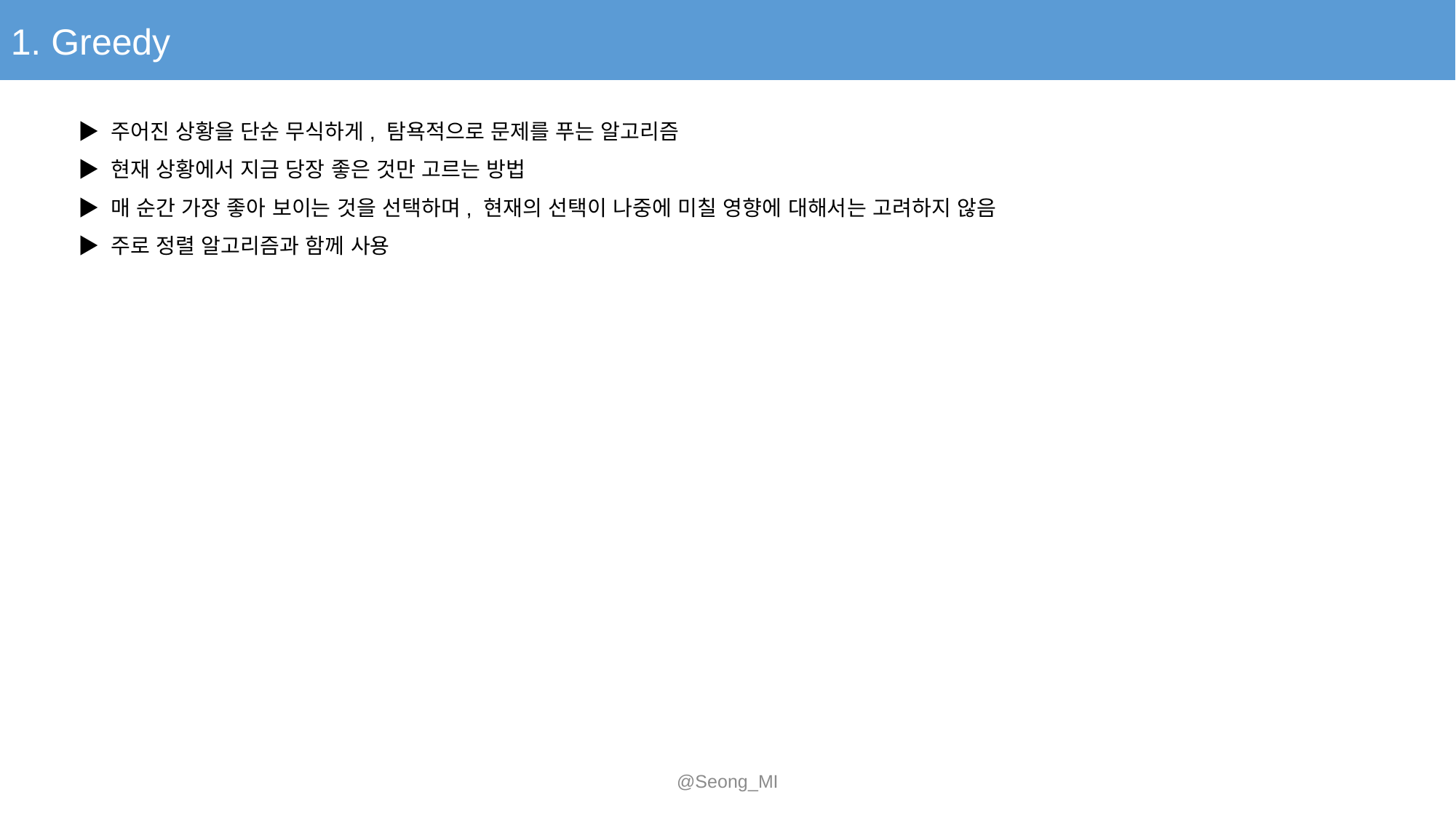

1. Greedy
▶ 주어진 상황을 단순 무식하게, 탐욕적으로 문제를 푸는 알고리즘
▶ 현재 상황에서 지금 당장 좋은 것만 고르는 방법
▶ 매 순간 가장 좋아 보이는 것을 선택하며, 현재의 선택이 나중에 미칠 영향에 대해서는 고려하지 않음
▶ 주로 정렬 알고리즘과 함께 사용
@Seong_MI